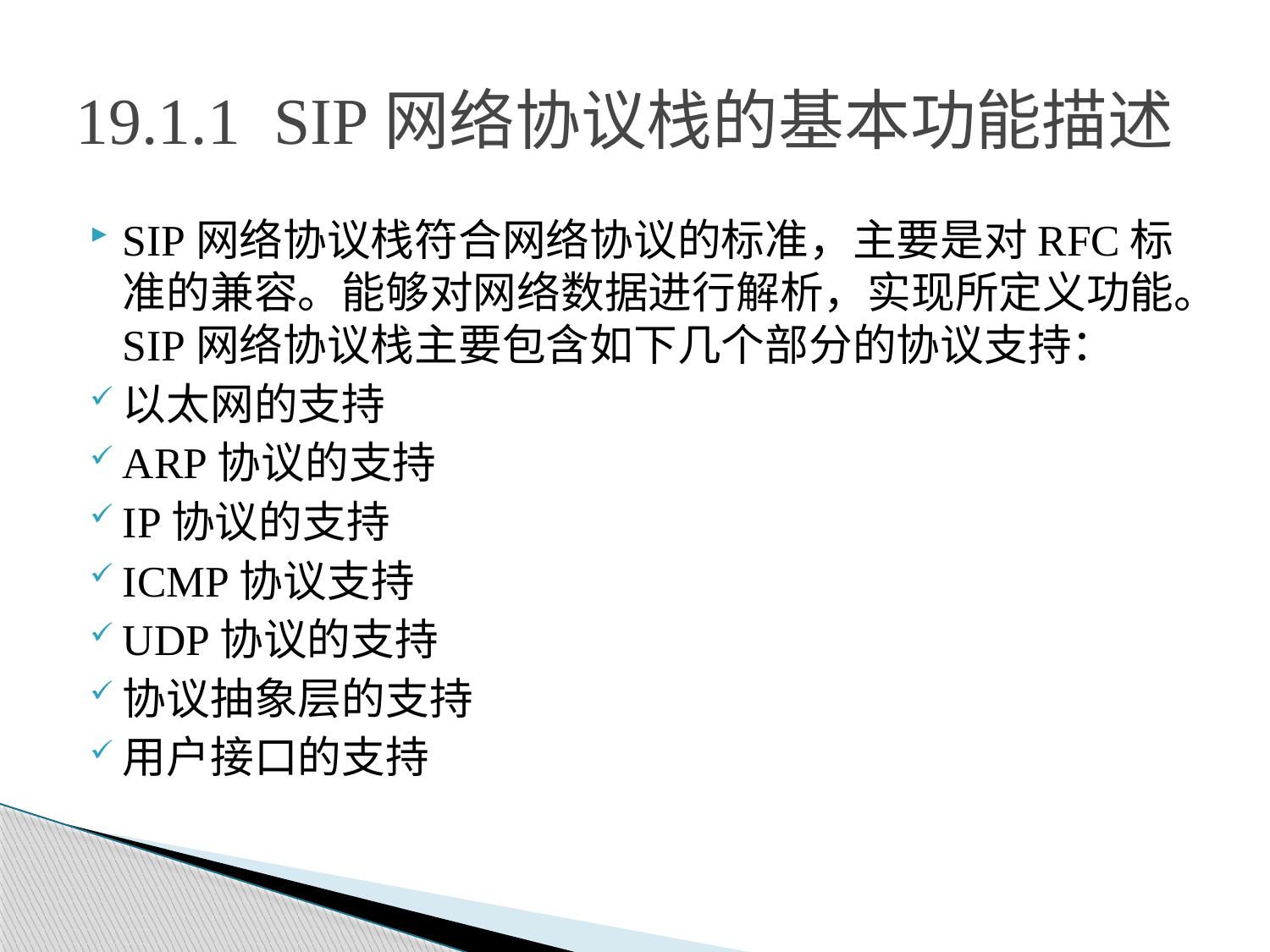

# 19.1.1  SIP网络协议栈的基本功能描述
SIP网络协议栈符合网络协议的标准，主要是对RFC标准的兼容。能够对网络数据进行解析，实现所定义功能。SIP网络协议栈主要包含如下几个部分的协议支持：
以太网的支持
ARP协议的支持
IP协议的支持
ICMP协议支持
UDP协议的支持
协议抽象层的支持
用户接口的支持